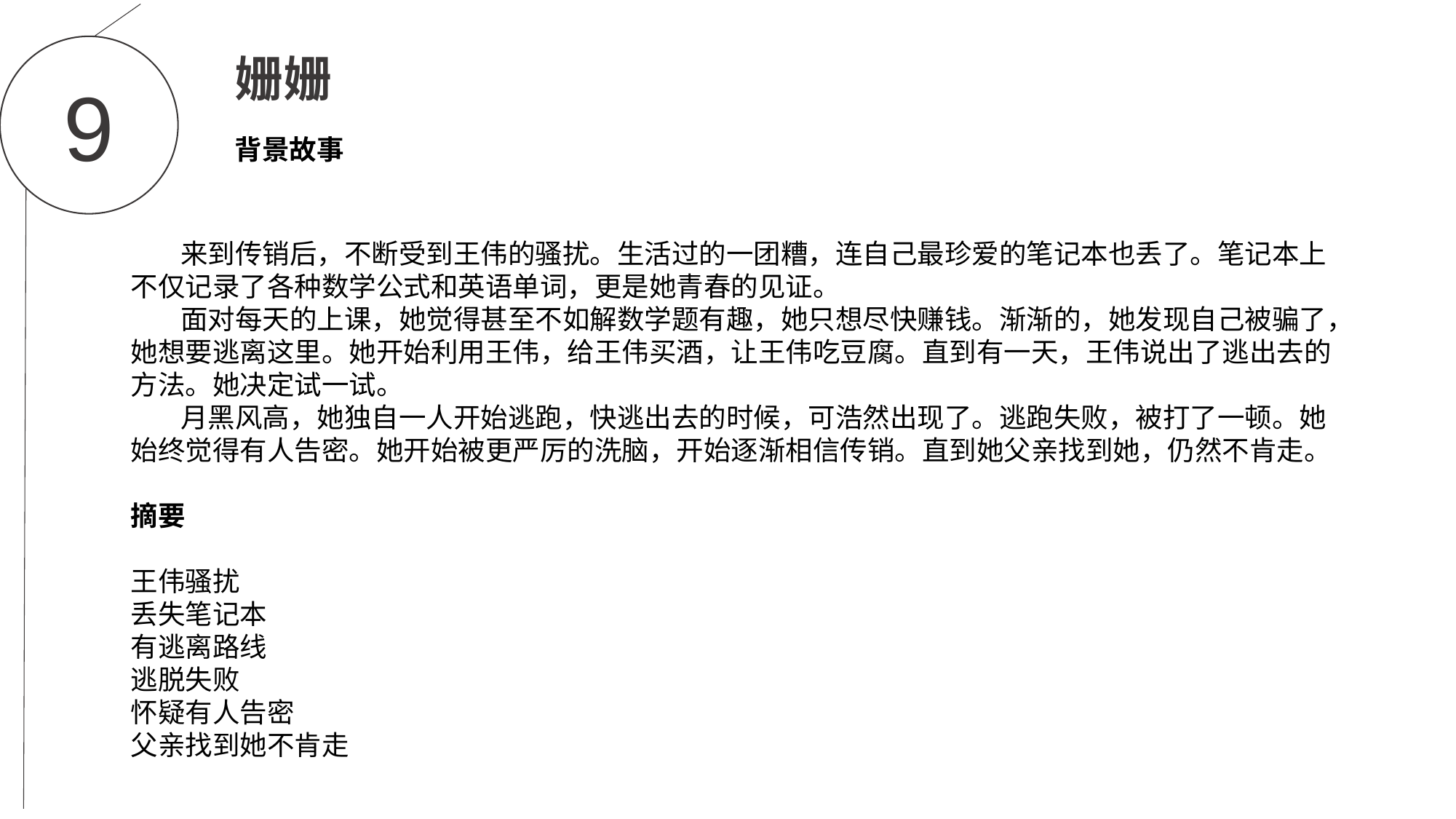

9

姗姗
背景故事

       来到传销后，不断受到王伟的骚扰。生活过的一团糟，连自己最珍爱的笔记本也丢了。笔记本上不仅记录了各种数学公式和英语单词，更是她青春的见证。
       面对每天的上课，她觉得甚至不如解数学题有趣，她只想尽快赚钱。渐渐的，她发现自己被骗了，她想要逃离这里。她开始利用王伟，给王伟买酒，让王伟吃豆腐。直到有一天，王伟说出了逃出去的方法。她决定试一试。
       月黑风高，她独自一人开始逃跑，快逃出去的时候，可浩然出现了。逃跑失败，被打了一顿。她始终觉得有人告密。她开始被更严厉的洗脑，开始逐渐相信传销。直到她父亲找到她，仍然不肯走。

摘要

王伟骚扰
丢失笔记本
有逃离路线
逃脱失败
怀疑有人告密
父亲找到她不肯走